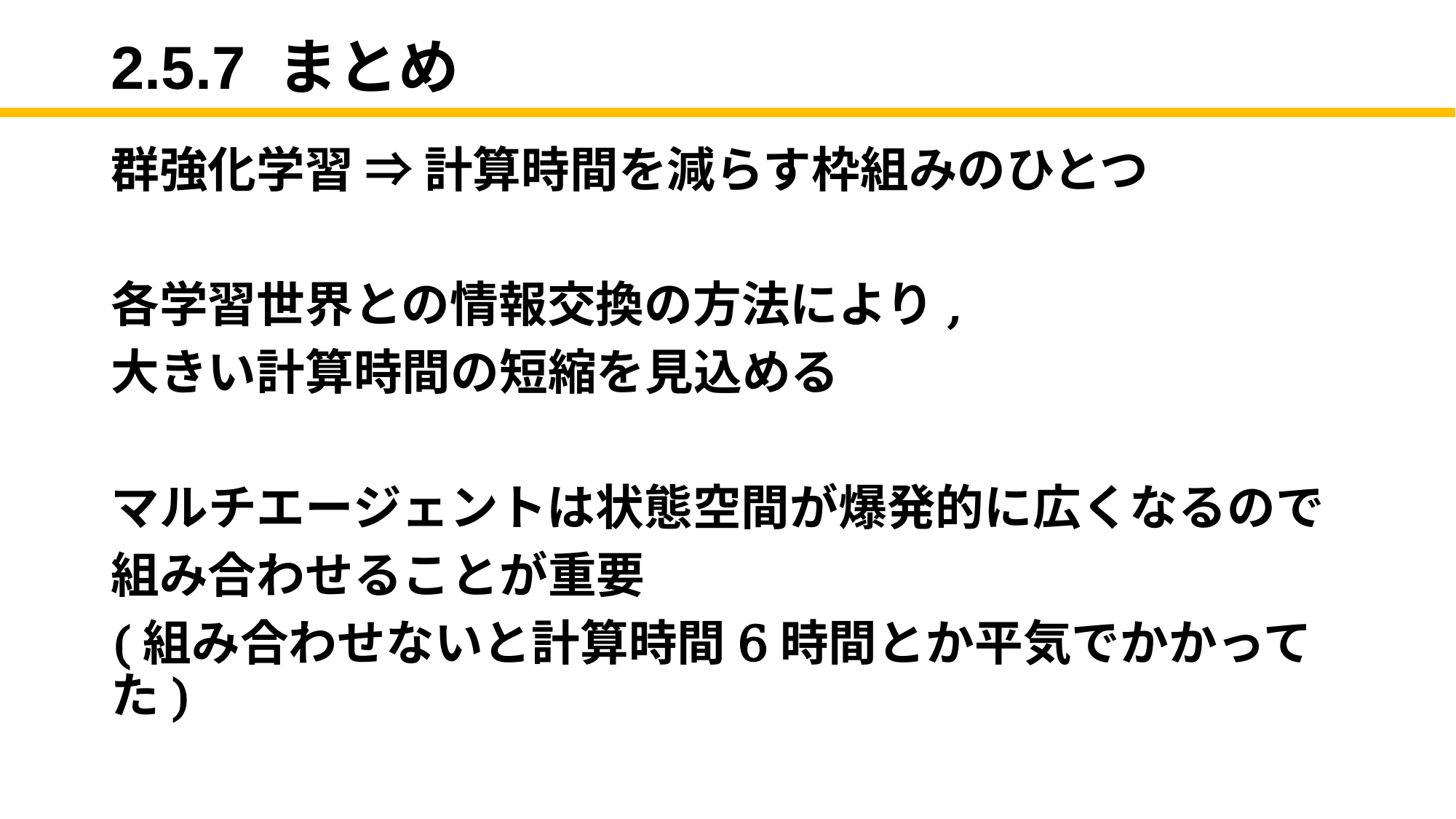

# 2.5.7 まとめ
群強化学習 ⇒ 計算時間を減らす枠組みのひとつ

各学習世界との情報交換の方法により,
大きい計算時間の短縮を見込める

マルチエージェントは状態空間が爆発的に広くなるので
組み合わせることが重要
(組み合わせないと計算時間6時間とか平気でかかってた)